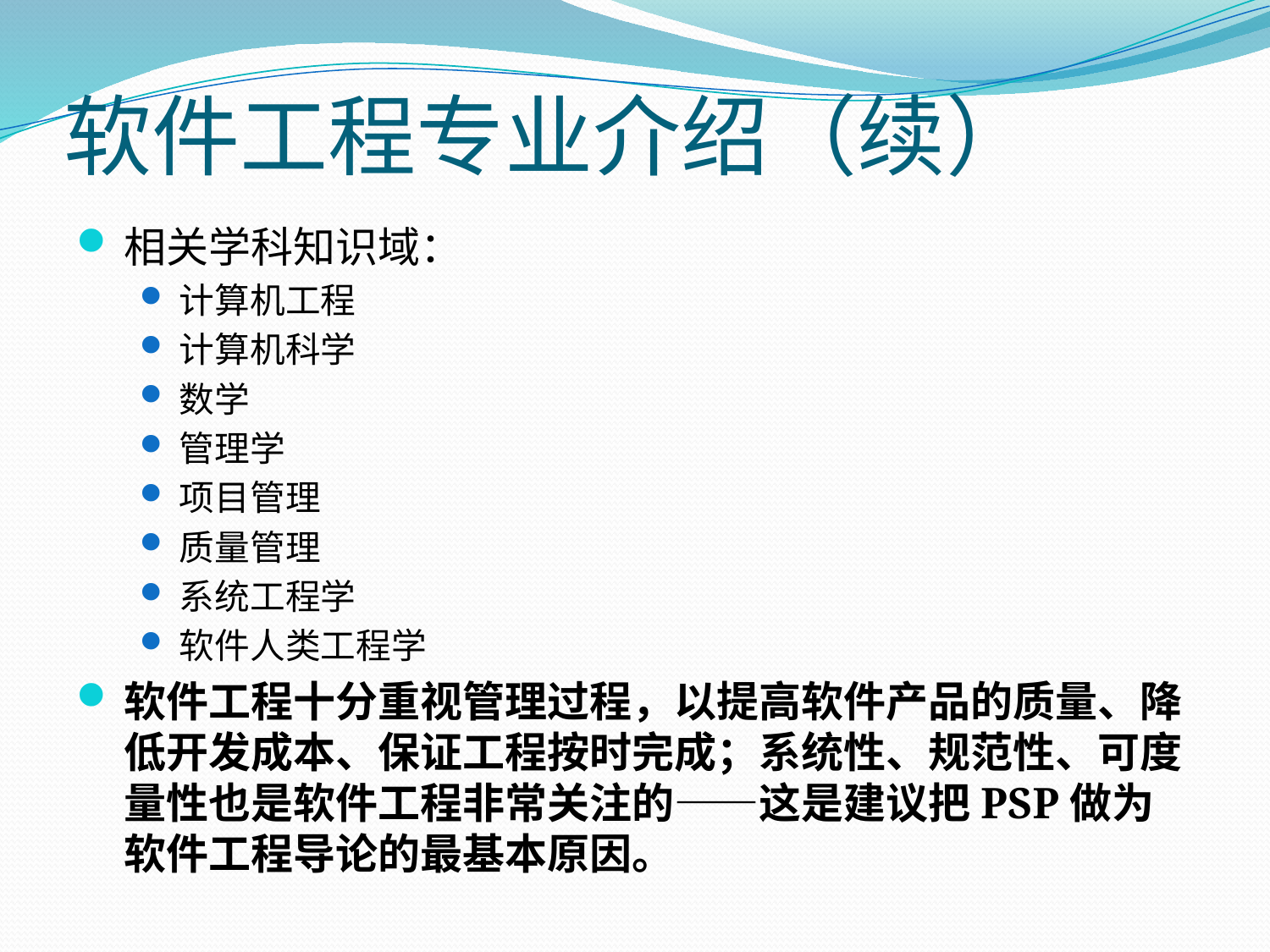

# 软件工程专业介绍（续）
相关学科知识域：
计算机工程
计算机科学
数学
管理学
项目管理
质量管理
系统工程学
软件人类工程学
软件工程十分重视管理过程，以提高软件产品的质量、降低开发成本、保证工程按时完成；系统性、规范性、可度量性也是软件工程非常关注的——这是建议把PSP做为软件工程导论的最基本原因。